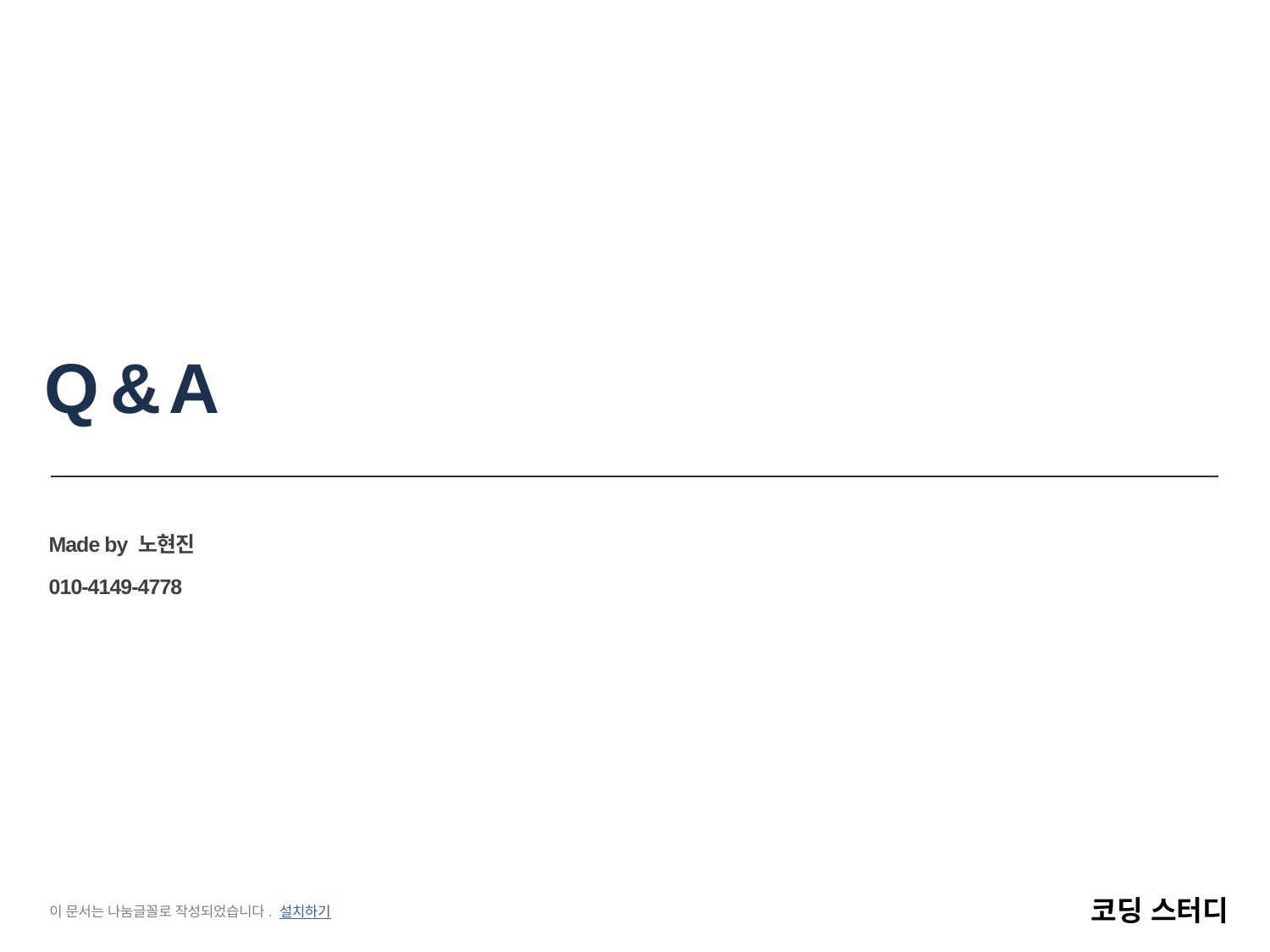

# Q & A
Made by 노현진
010-4149-4778
이 문서는 나눔글꼴로 작성되었습니다. 설치하기
코딩 스터디